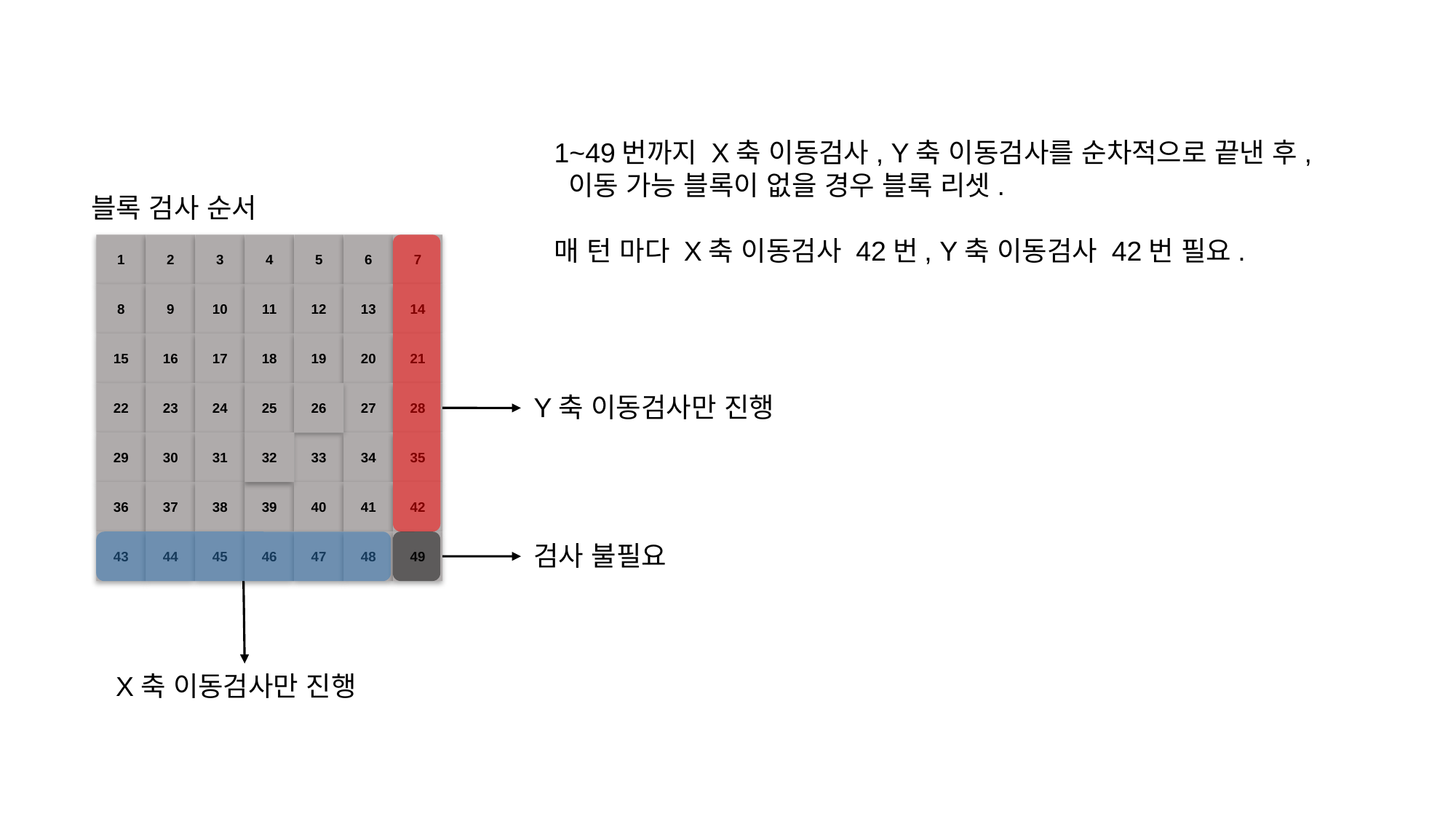

1~49번까지 X축 이동검사, Y축 이동검사를 순차적으로 끝낸 후,
 이동 가능 블록이 없을 경우 블록 리셋.

매 턴 마다 X축 이동검사 42번, Y축 이동검사 42번 필요.
블록 검사 순서

1
2
3
4
5
6
7
8
9
10
11
12
13
14
15
16
17
18
19
20
21
25
26
22
23
24
27
28
Y축 이동검사만 진행
32
29
30
31
33
34
35
36
37
38
39
40
41
42

43
44
45
46
47
48
49
검사 불필요
X축 이동검사만 진행